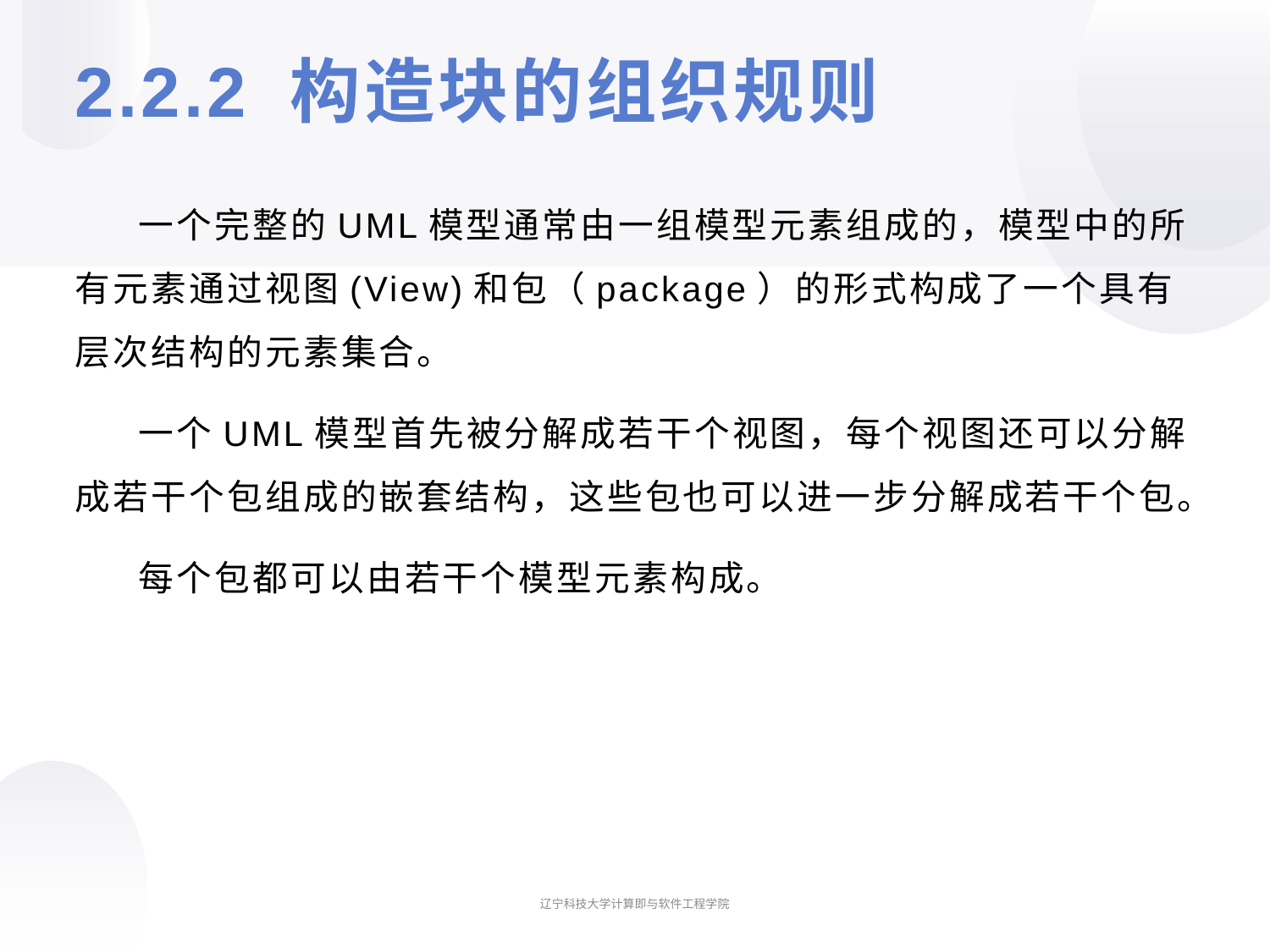

# 2.2.2 构造块的组织规则
一个完整的UML模型通常由一组模型元素组成的，模型中的所有元素通过视图(View)和包（package）的形式构成了一个具有层次结构的元素集合。
一个UML模型首先被分解成若干个视图，每个视图还可以分解成若干个包组成的嵌套结构，这些包也可以进一步分解成若干个包。
每个包都可以由若干个模型元素构成。

辽宁科技大学计算即与软件工程学院
38